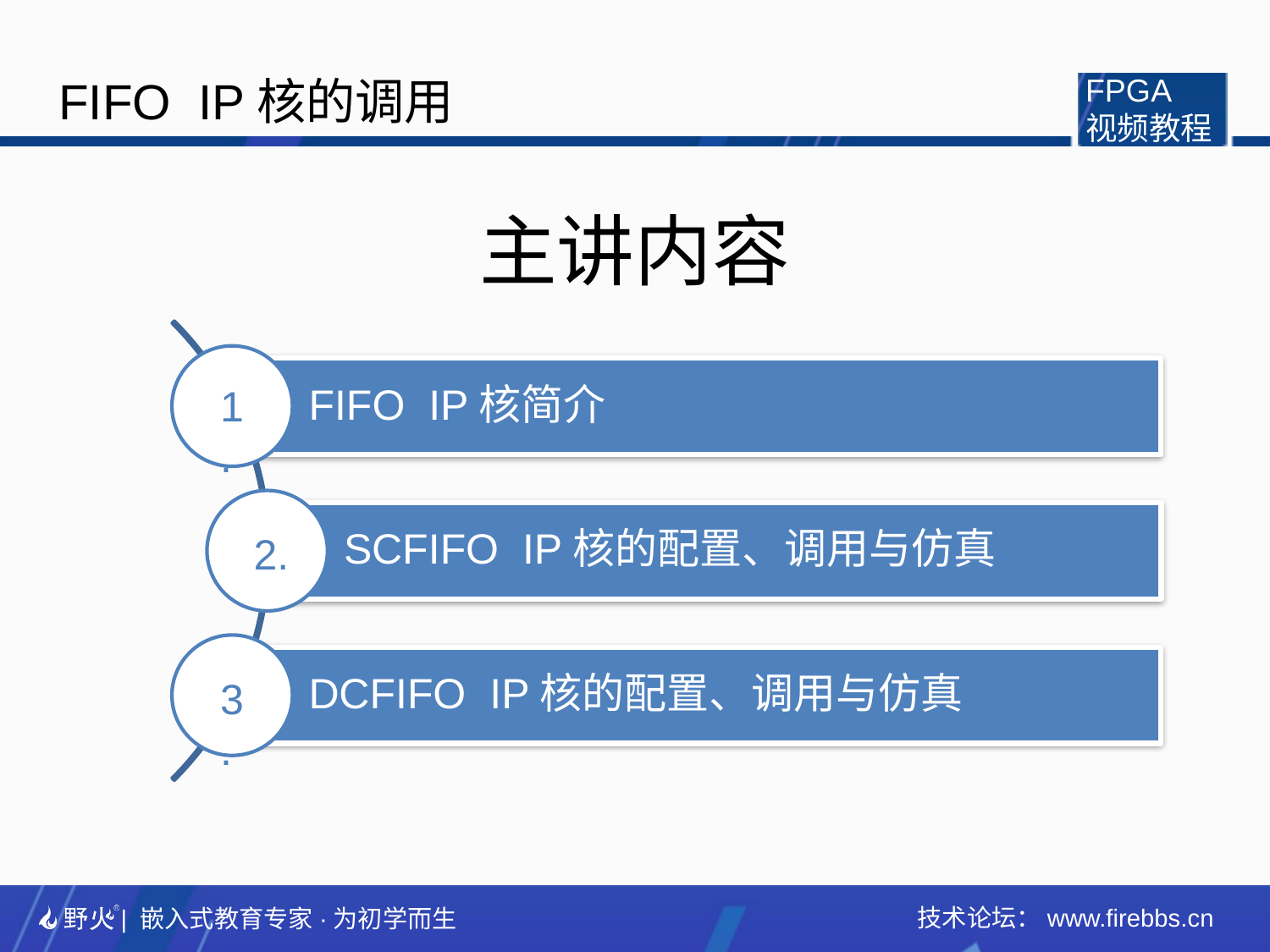

FIFO  IP核的调用
FPGA
视频教程
主讲内容
FIFO  IP核简介
SCFIFO  IP核的配置、调用与仿真
DCFIFO  IP核的配置、调用与仿真
1.
2.
3.